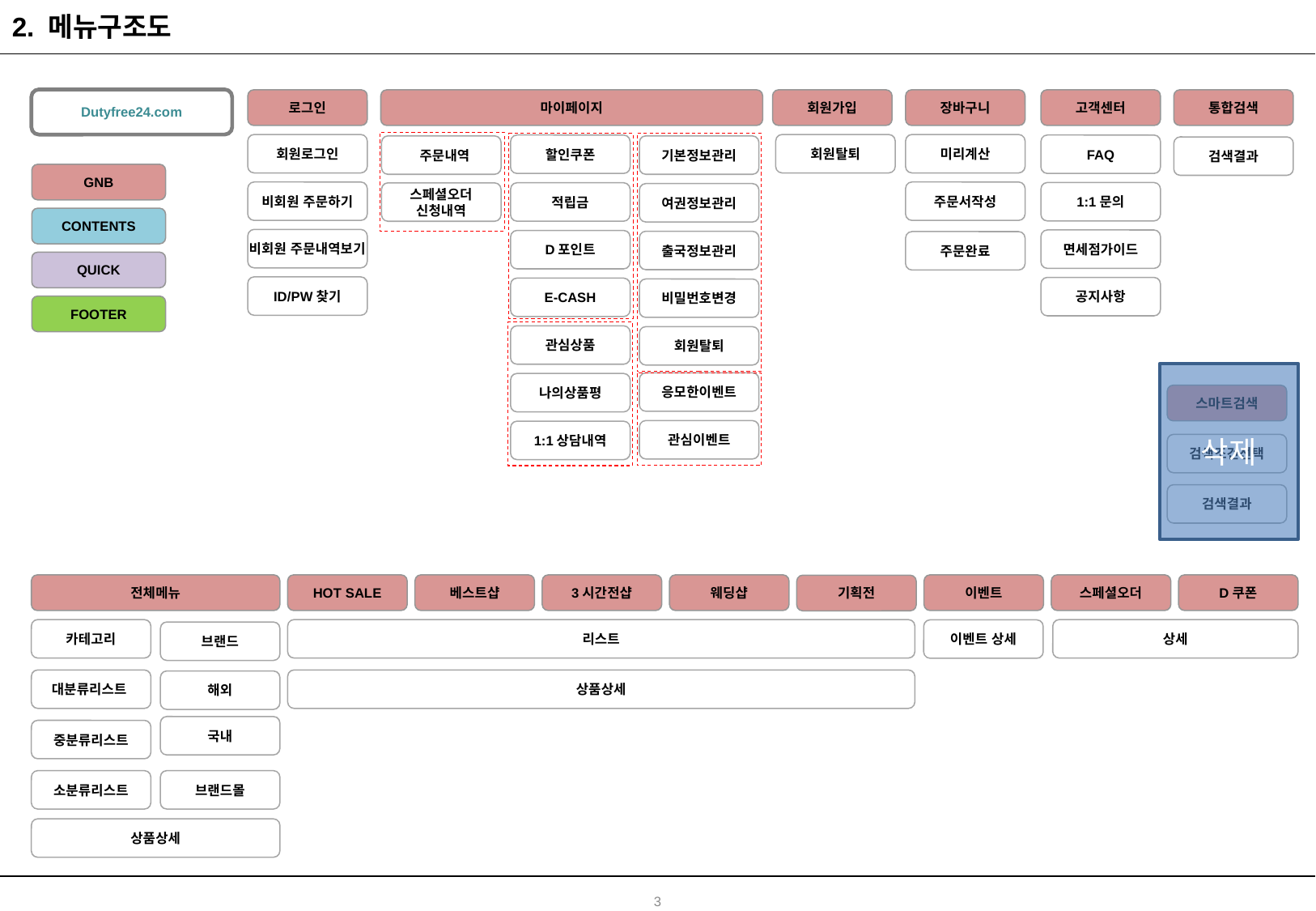

2. 메뉴구조도
Dutyfree24.com
로그인
마이페이지
회원가입
장바구니
고객센터
통합검색

회원로그인
회원탈퇴
미리계산
할인쿠폰
FAQ
 주문내역
기본정보관리
검색결과
GNB
비회원 주문하기
주문서작성
1:1문의
적립금
스페셜오더
신청내역
여권정보관리
CONTENTS
비회원 주문내역보기
면세점가이드
D포인트
출국정보관리
주문완료
QUICK
ID/PW찾기
공지사항
E-CASH
비밀번호변경
FOOTER

관심상품
회원탈퇴
삭제

응모한이벤트
나의상품평
스마트검색
관심이벤트
1:1상담내역
검색조건선택
검색결과
전체메뉴
HOT SALE
베스트샵
3시간전샵
웨딩샵
이벤트
스페셜오더
D쿠폰
기획전
상세
카테고리
리스트
이벤트 상세
브랜드
상품상세
대분류리스트
해외
국내
중분류리스트
브랜드몰
소분류리스트
상품상세
3